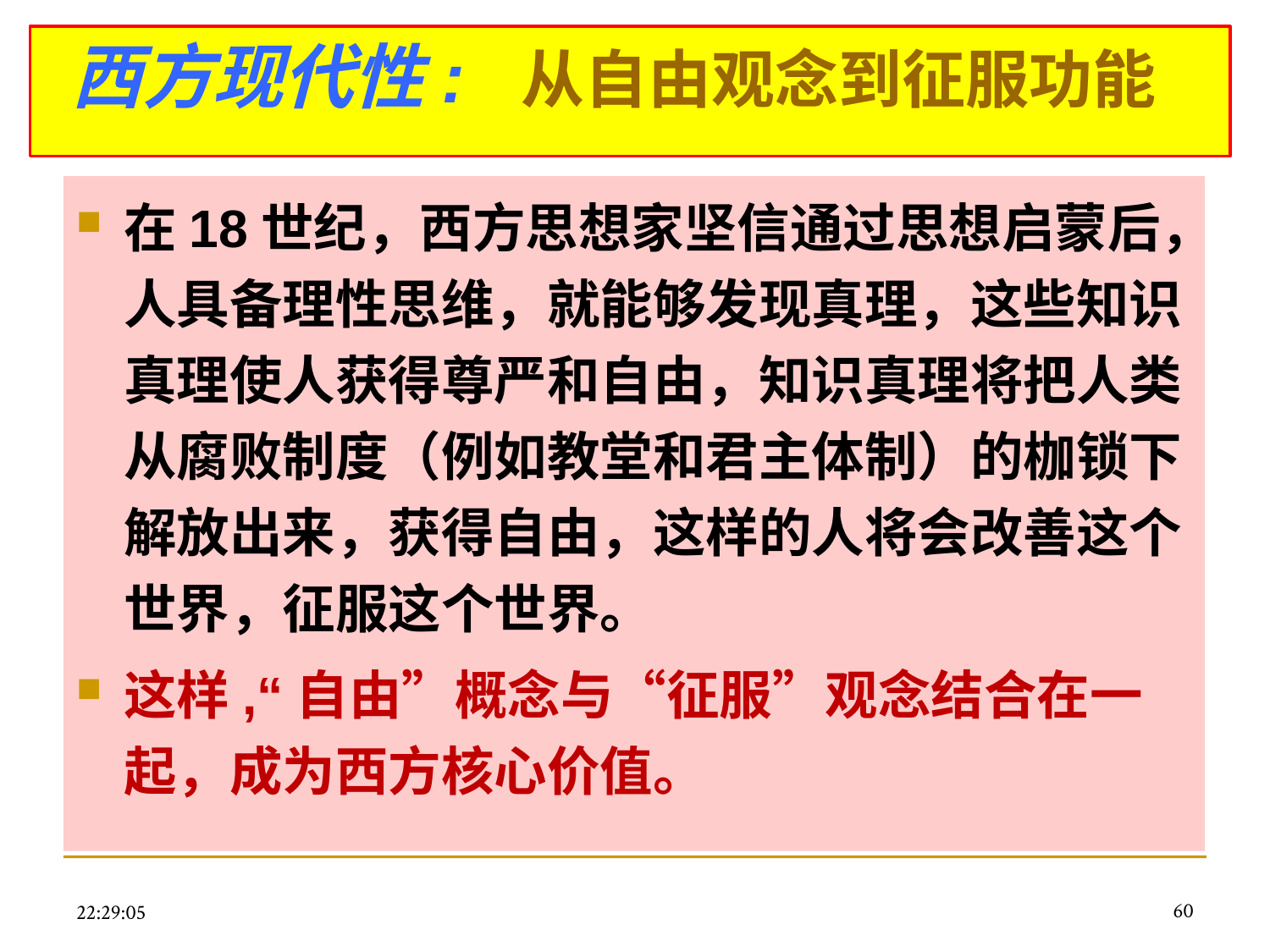

# 西方现代性:  从自由观念到征服功能
在18世纪，西方思想家坚信通过思想启蒙后，人具备理性思维，就能够发现真理，这些知识真理使人获得尊严和自由，知识真理将把人类从腐败制度（例如教堂和君主体制）的枷锁下解放出来，获得自由，这样的人将会改善这个世界，征服这个世界。
这样,“自由”概念与“征服”观念结合在一起，成为西方核心价值。
22:29:05
60